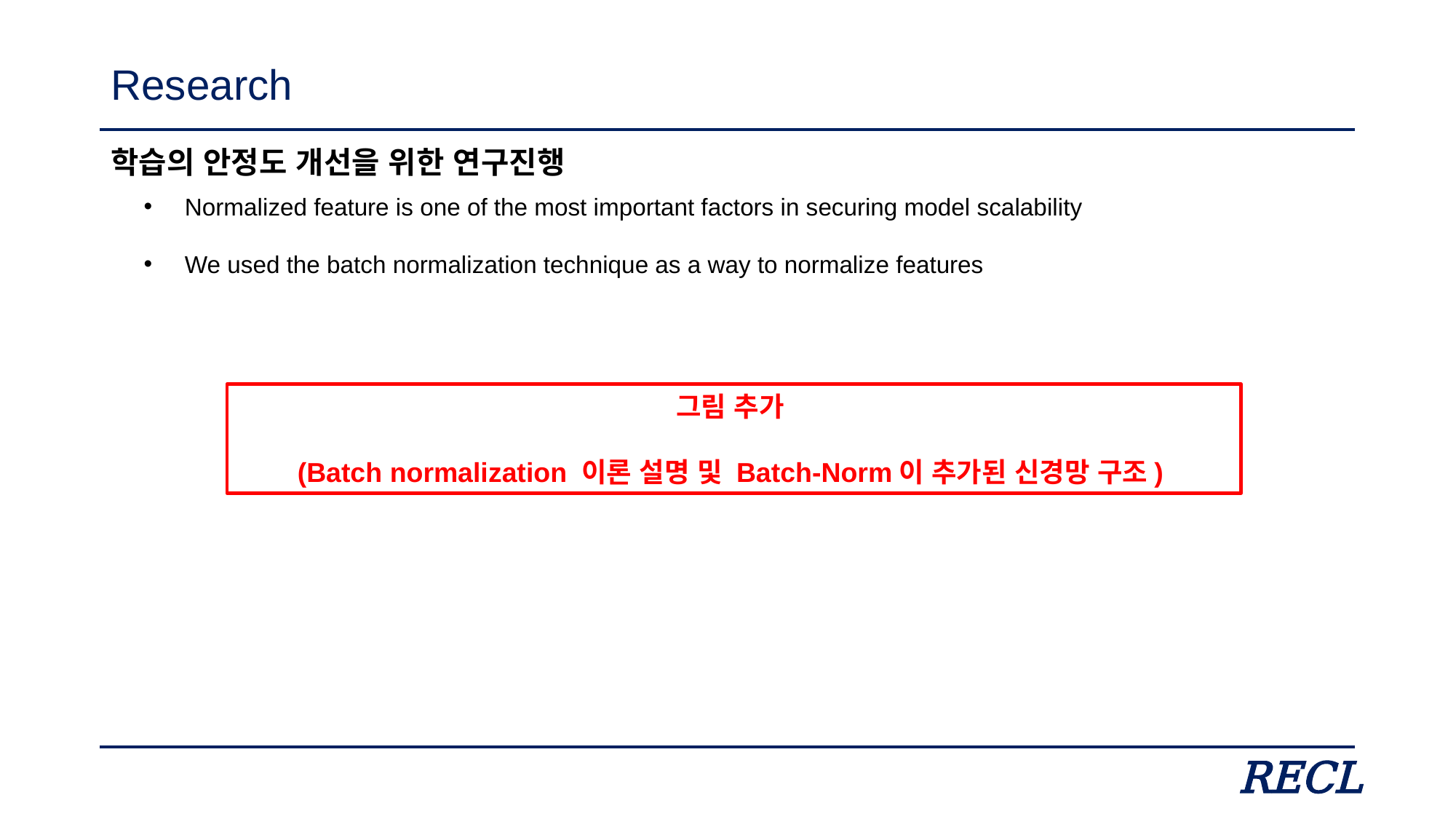

# Research
학습의 안정도 개선을 위한 연구진행

Normalized feature is one of the most important factors in securing model scalability

We used the batch normalization technique as a way to normalize features

그림 추가

(Batch normalization 이론 설명 및 Batch-Norm이 추가된 신경망 구조)
RECL